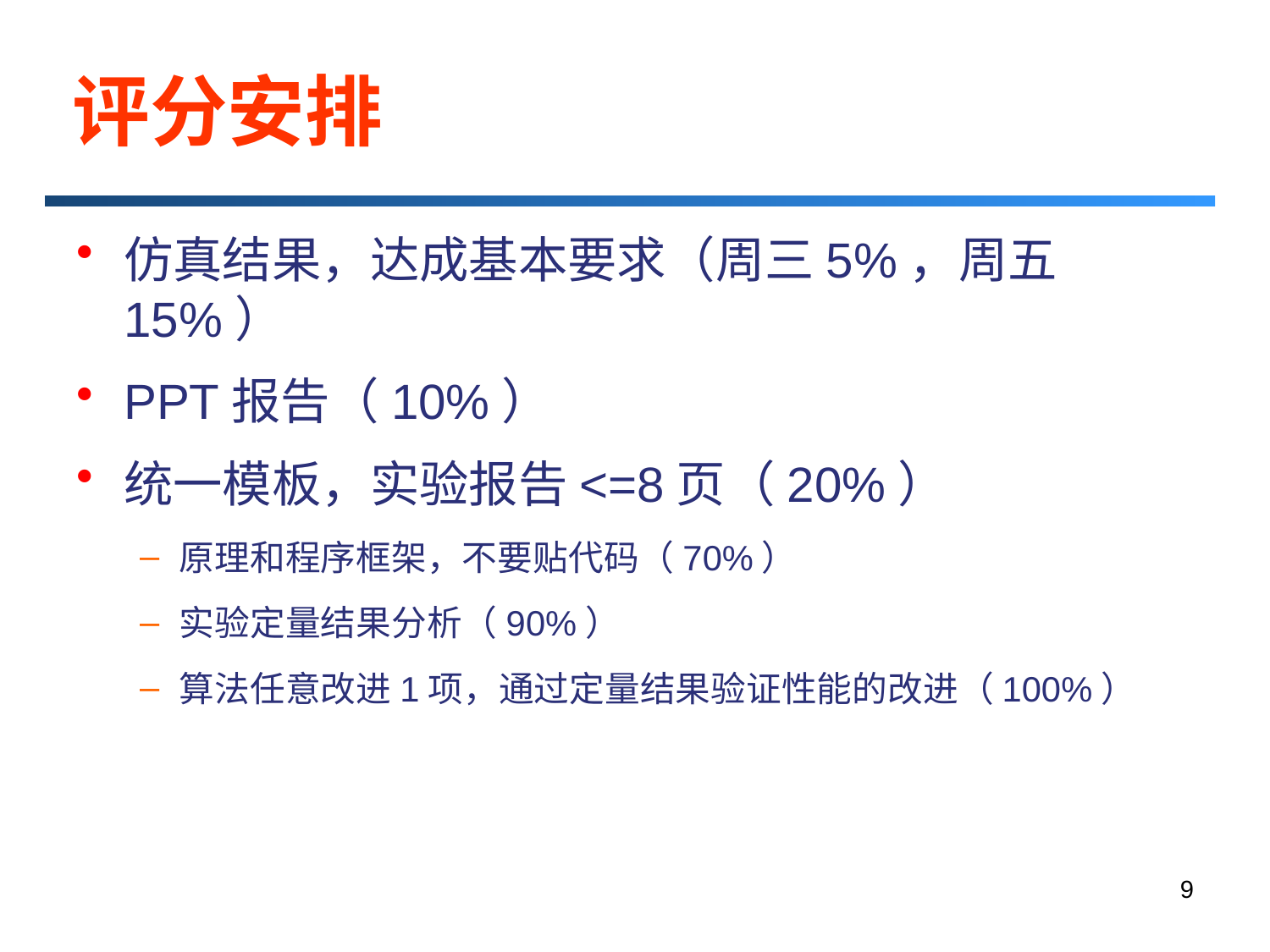

# 评分安排
仿真结果，达成基本要求（周三5%，周五15%）
PPT报告（10%）
统一模板，实验报告<=8页（20%）
原理和程序框架，不要贴代码（70%）
实验定量结果分析（90%）
算法任意改进1项，通过定量结果验证性能的改进（100%）

9